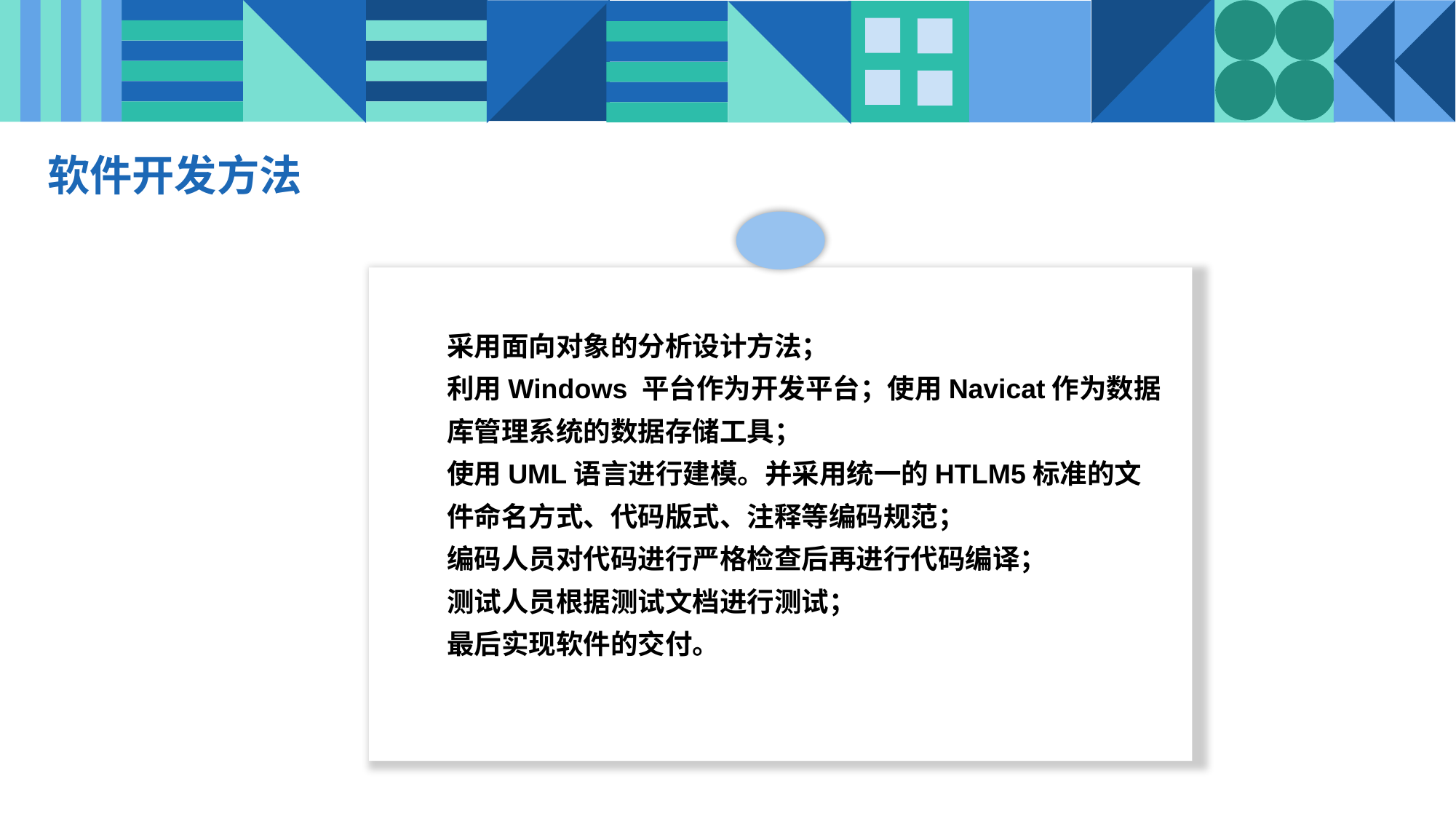

软件开发方法

采用面向对象的分析设计方法；
利用Windows 平台作为开发平台；使用Navicat作为数据库管理系统的数据存储工具；
使用UML语言进行建模。并采用统一的HTLM5标准的文件命名方式、代码版式、注释等编码规范；
编码人员对代码进行严格检查后再进行代码编译；
测试人员根据测试文档进行测试；
最后实现软件的交付。